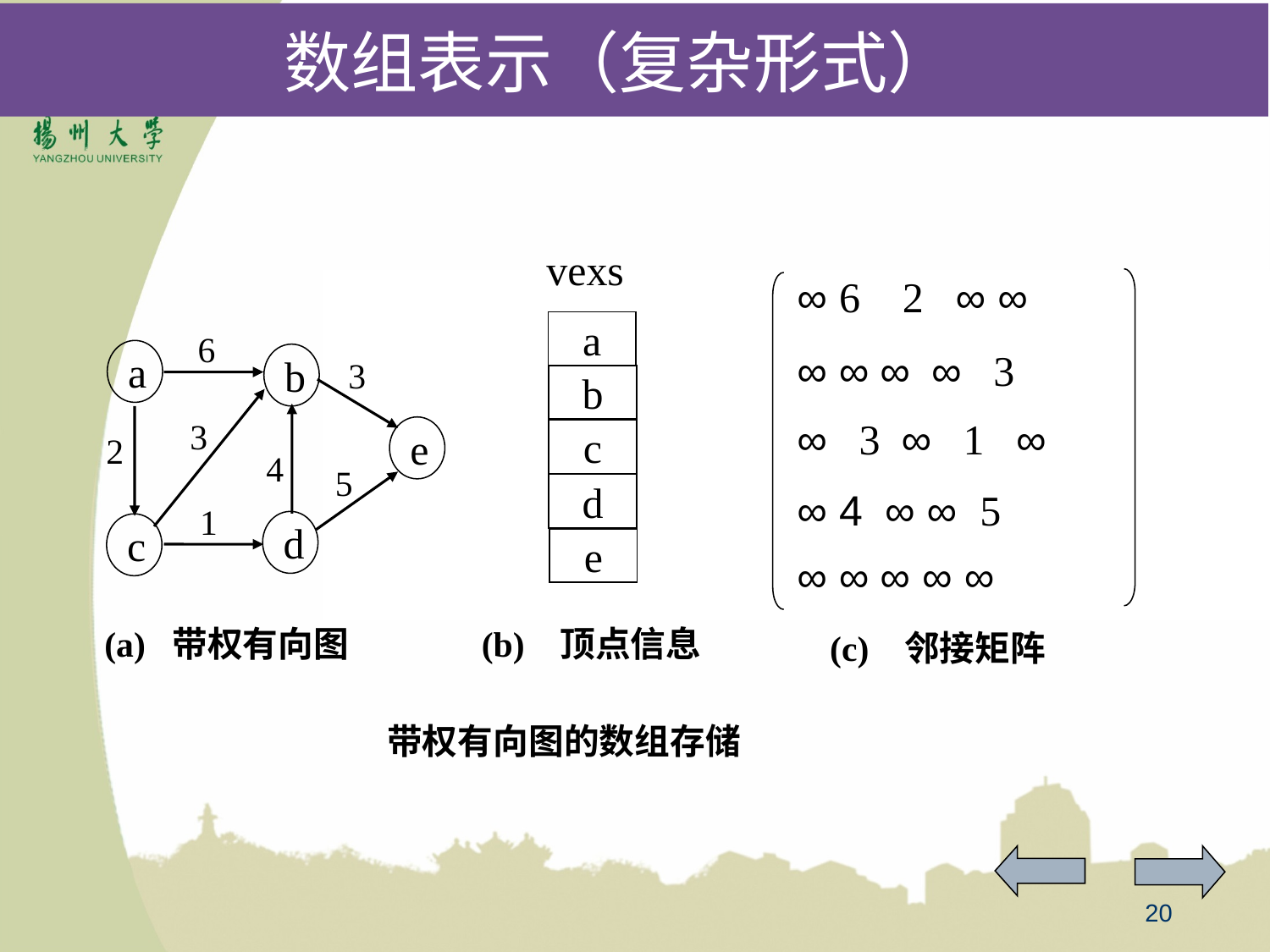

# 数组表示（复杂形式）

vexs
a
b
c
d
e
(b)   顶点信息
∞ 6    2   ∞ ∞

∞ ∞ ∞  ∞   3
∞   3  ∞   1   ∞
∞ 4  ∞ ∞  5
∞ ∞ ∞ ∞ ∞
(c)   邻接矩阵
6
a
b
3

3
e
2
4
5

1
d
c

(a)  带权有向图
带权有向图的数组存储

20